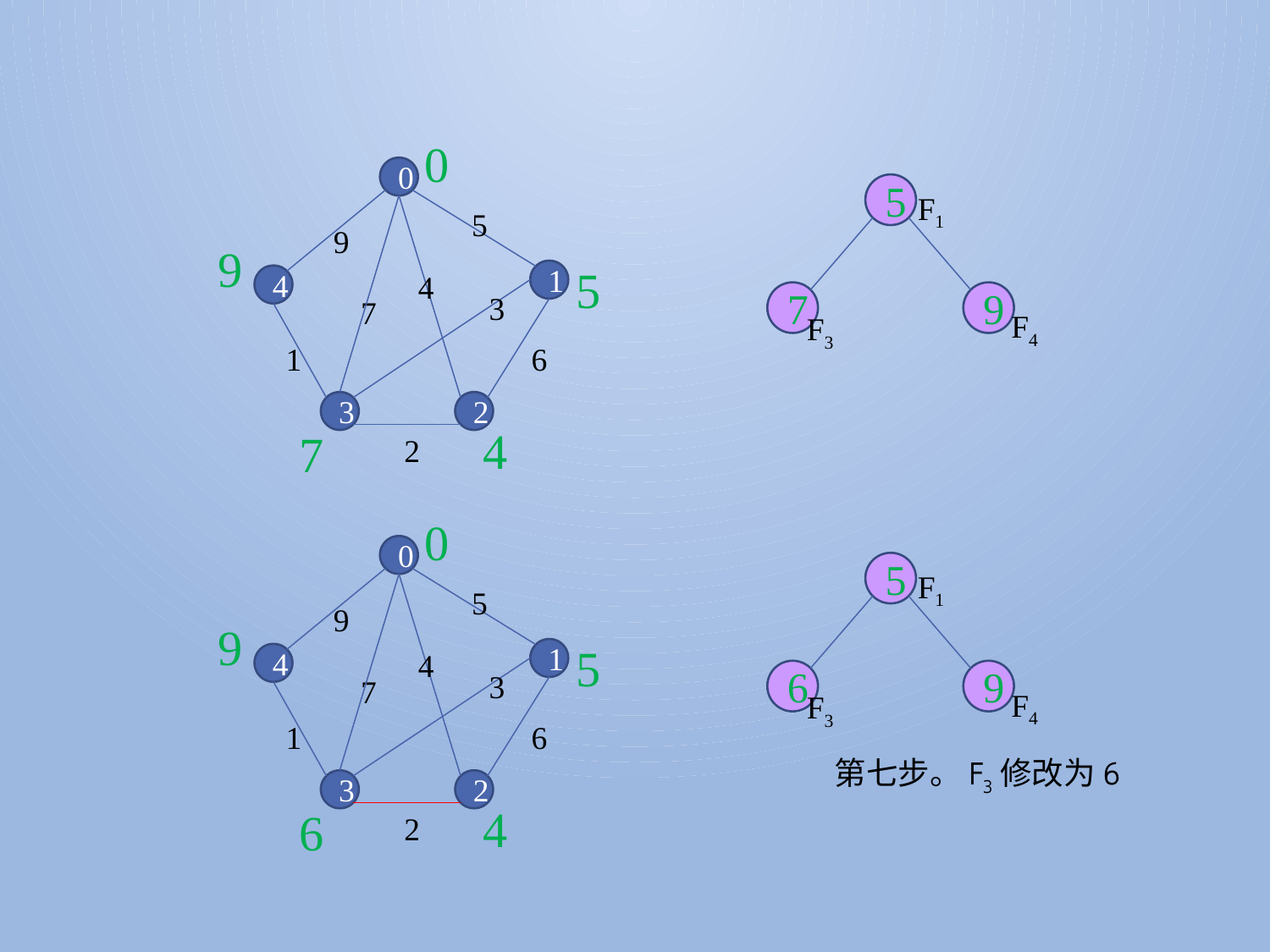

0
0
5
9
9
5
1
4
4
3
7
1
6
3
2
4
7
2
5
F1
7
9
F4
F3
0
0
5
9
9
5
1
4
4
3
7
1
6
3
2
4
6
2
5
F1
6
9
F4
F3
第七步。F3修改为6